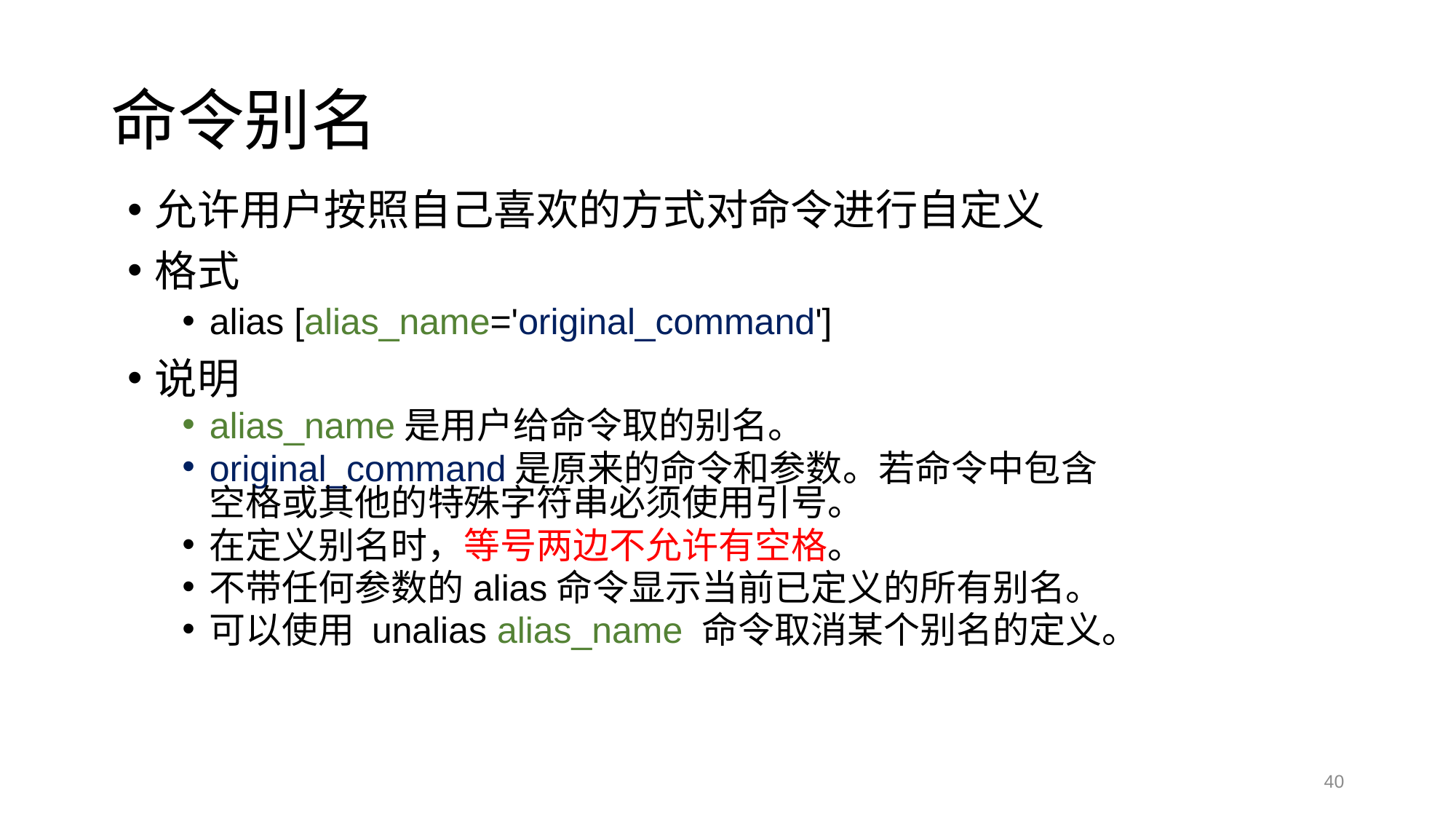

# 命令别名
允许用户按照自己喜欢的方式对命令进行自定义
格式
alias [alias_name='original_command']
说明
alias_name是用户给命令取的别名。
original_command是原来的命令和参数。若命令中包含空格或其他的特殊字符串必须使用引号。
在定义别名时，等号两边不允许有空格。
不带任何参数的alias命令显示当前已定义的所有别名。
可以使用 unalias alias_name 命令取消某个别名的定义。
40